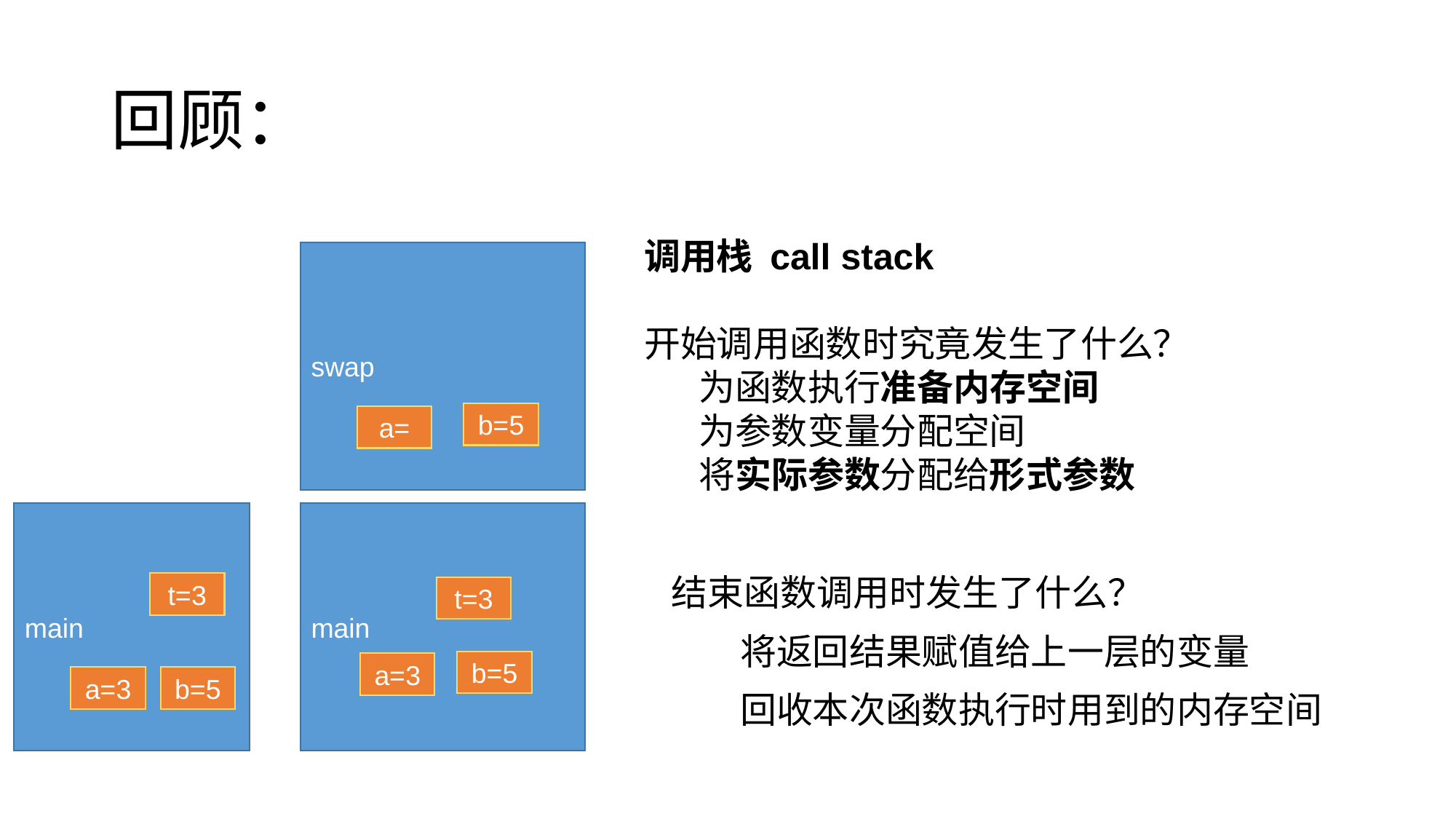

# 回顾：
调用栈 call stack

开始调用函数时究竟发生了什么？
为函数执行准备内存空间
为参数变量分配空间
将实际参数分配给形式参数

结束函数调用时发生了什么？
    将返回结果赋值给上一层的变量
    回收本次函数执行时用到的内存空间
swap
b=5
a=
main
main
t=3
t=3
b=5
a=3
a=3
b=5